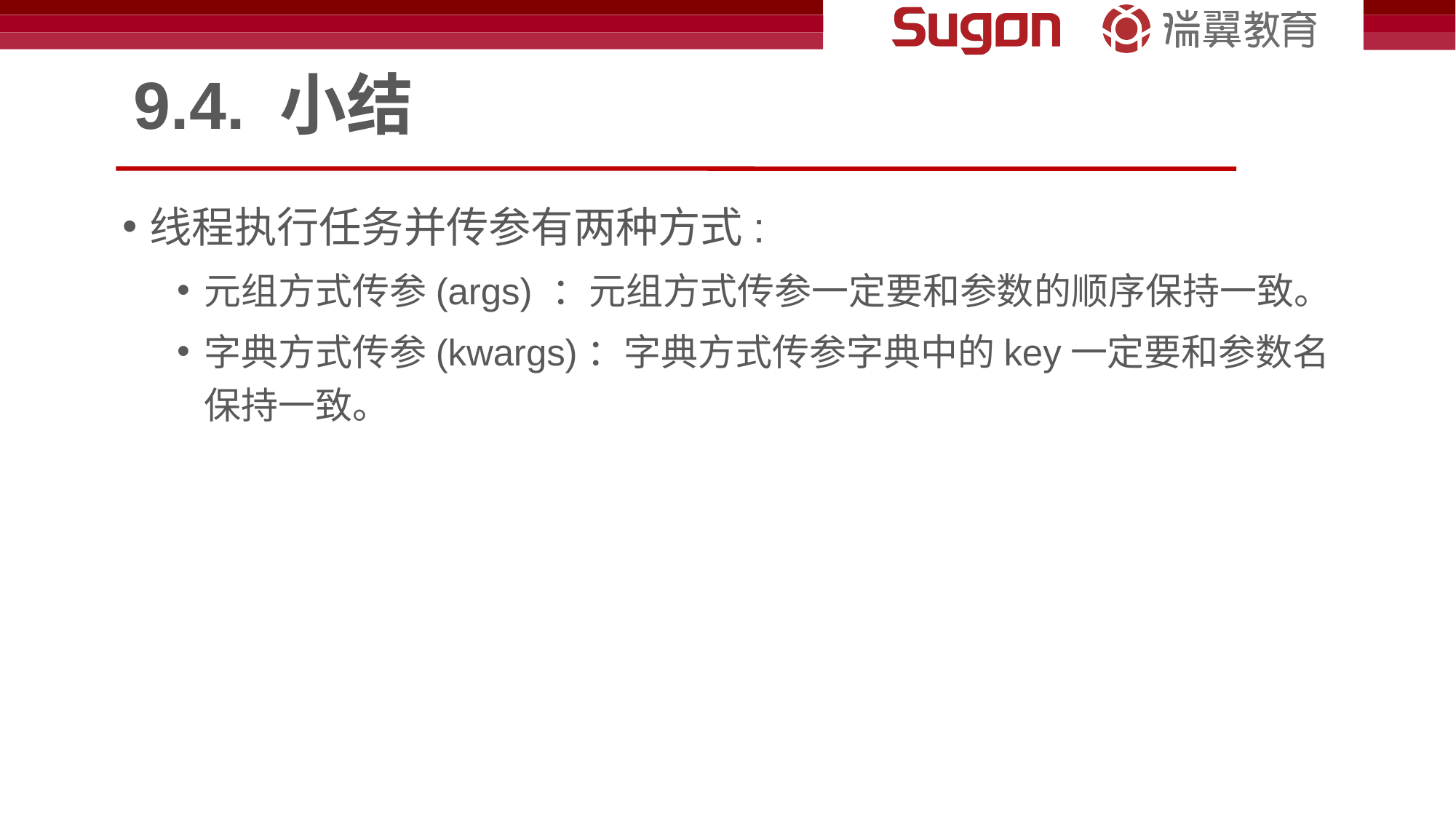

# 9.4. 小结
线程执行任务并传参有两种方式:
元组方式传参(args) ：元组方式传参一定要和参数的顺序保持一致。
字典方式传参(kwargs)：字典方式传参字典中的key一定要和参数名保持一致。